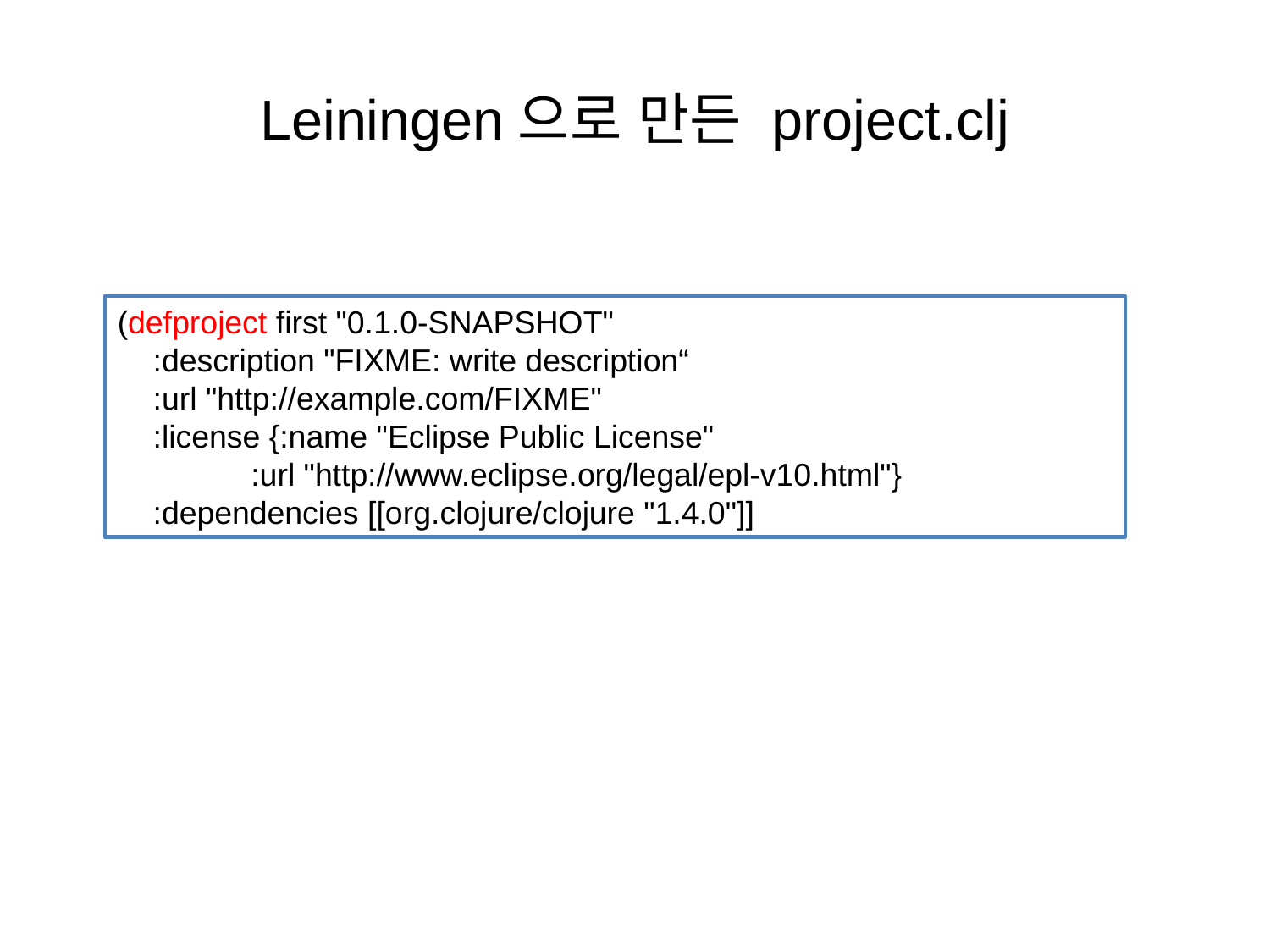

# Leiningen으로 만든 project.clj
(defproject first "0.1.0-SNAPSHOT"
    :description "FIXME: write description“
    :url "http://example.com/FIXME"
    :license {:name "Eclipse Public License"
               :url "http://www.eclipse.org/legal/epl-v10.html"}
    :dependencies [[org.clojure/clojure "1.4.0"]]